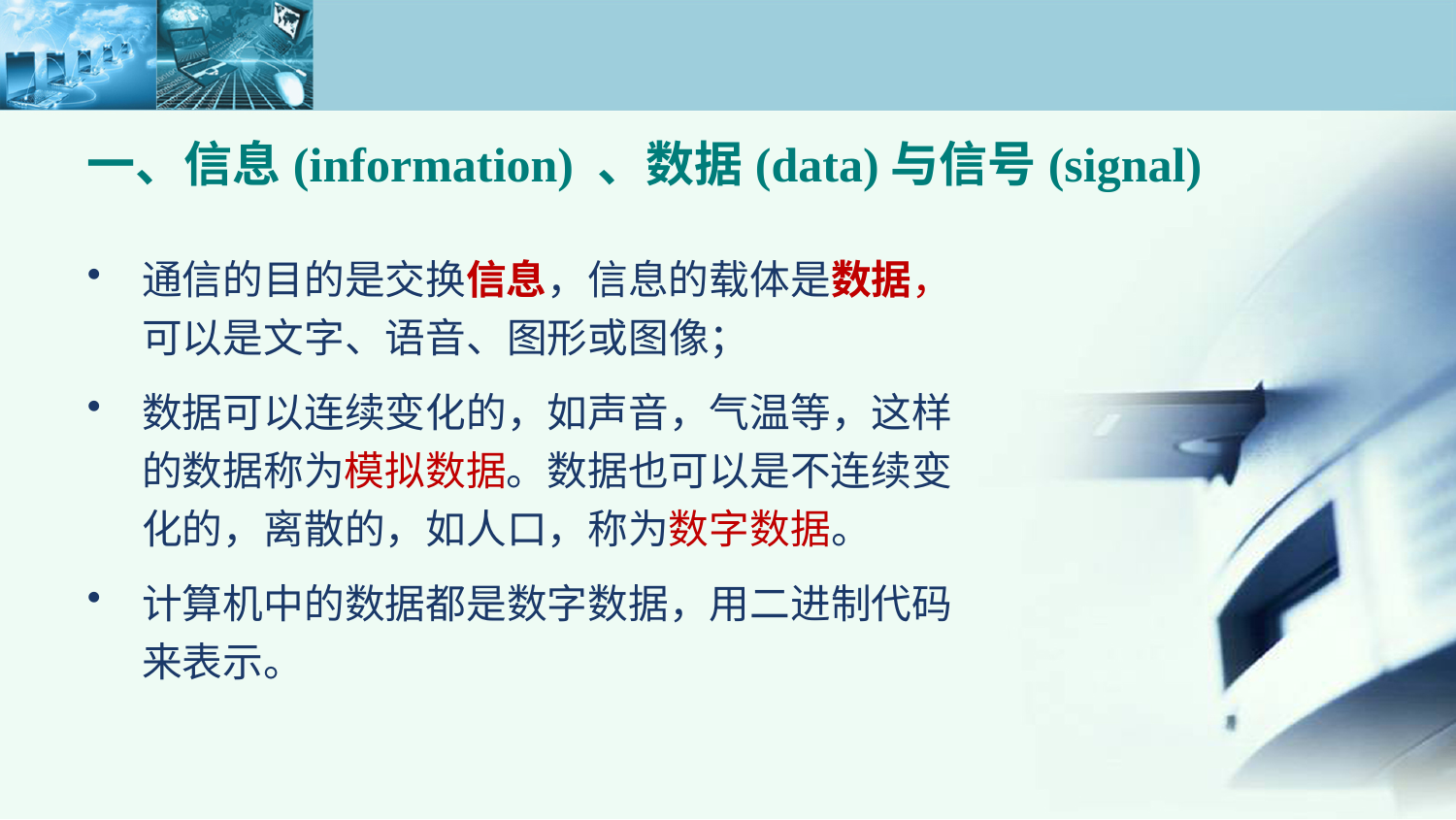

一、信息(information) 、数据(data)与信号(signal)
通信的目的是交换信息，信息的载体是数据，可以是文字、语音、图形或图像；
数据可以连续变化的，如声音，气温等，这样的数据称为模拟数据。数据也可以是不连续变化的，离散的，如人口，称为数字数据。
计算机中的数据都是数字数据，用二进制代码来表示。